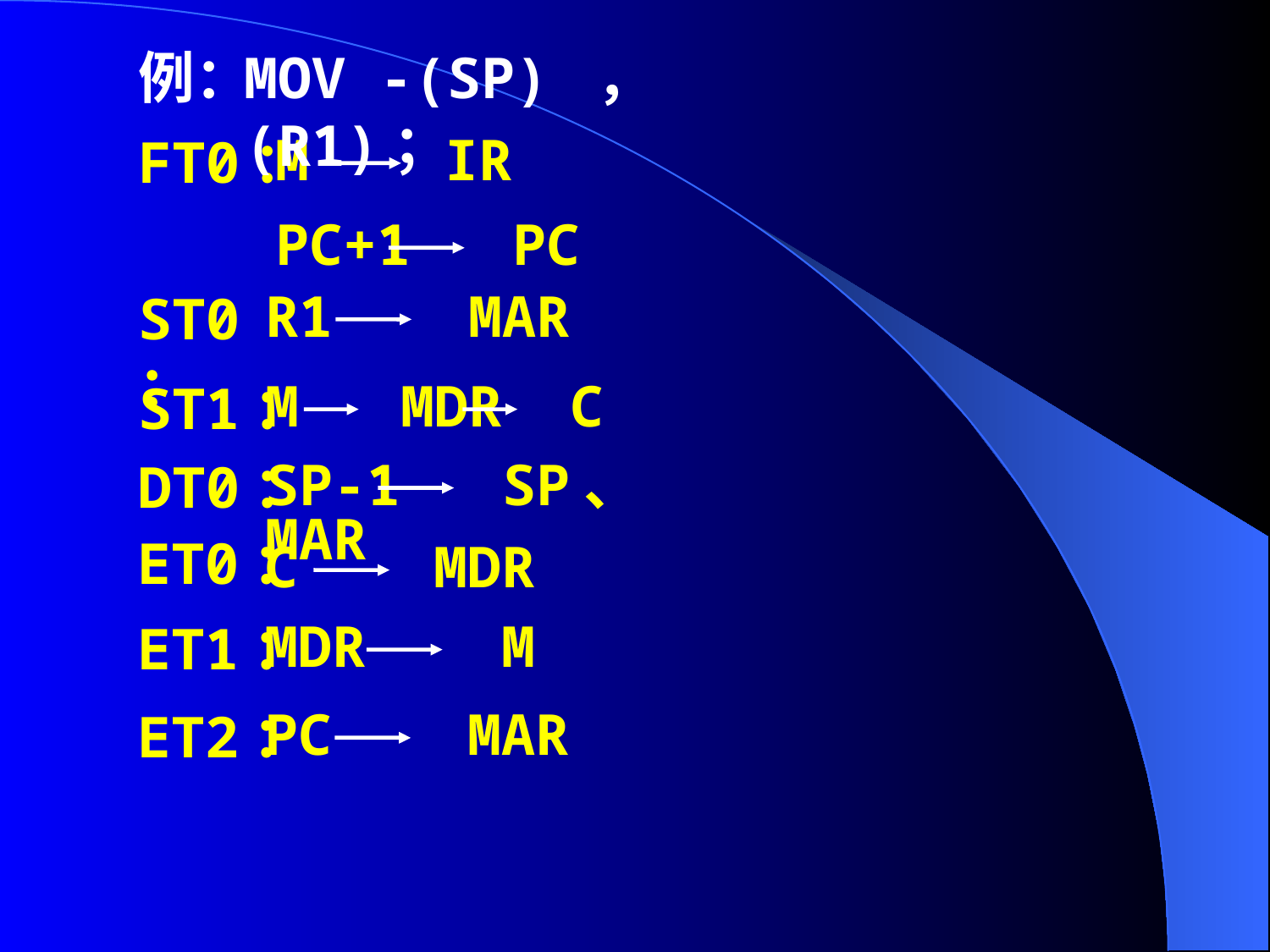

例：
MOV -(SP) ，(R1)；
FT0：
M    IR

PC+1   PC

ST0：
R1    MAR

ST1：
M   MDR  C

DT0：
SP-1   SP、MAR

ET0：
C    MDR

ET1：
MDR    M

ET2：
PC    MAR